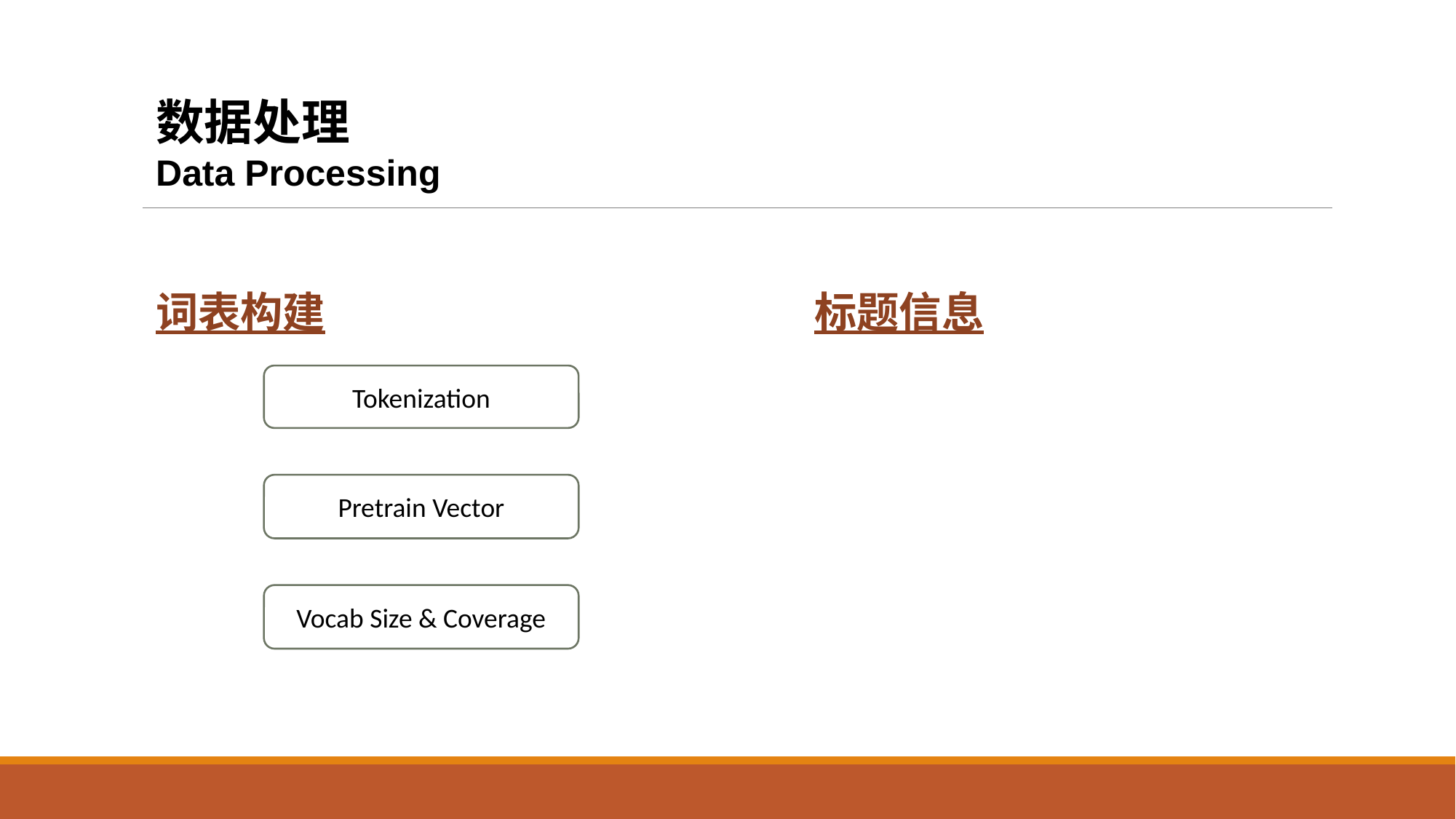

数据处理
Data Processing
词表构建
标题信息
Tokenization
Pretrain Vector
Vocab Size & Coverage